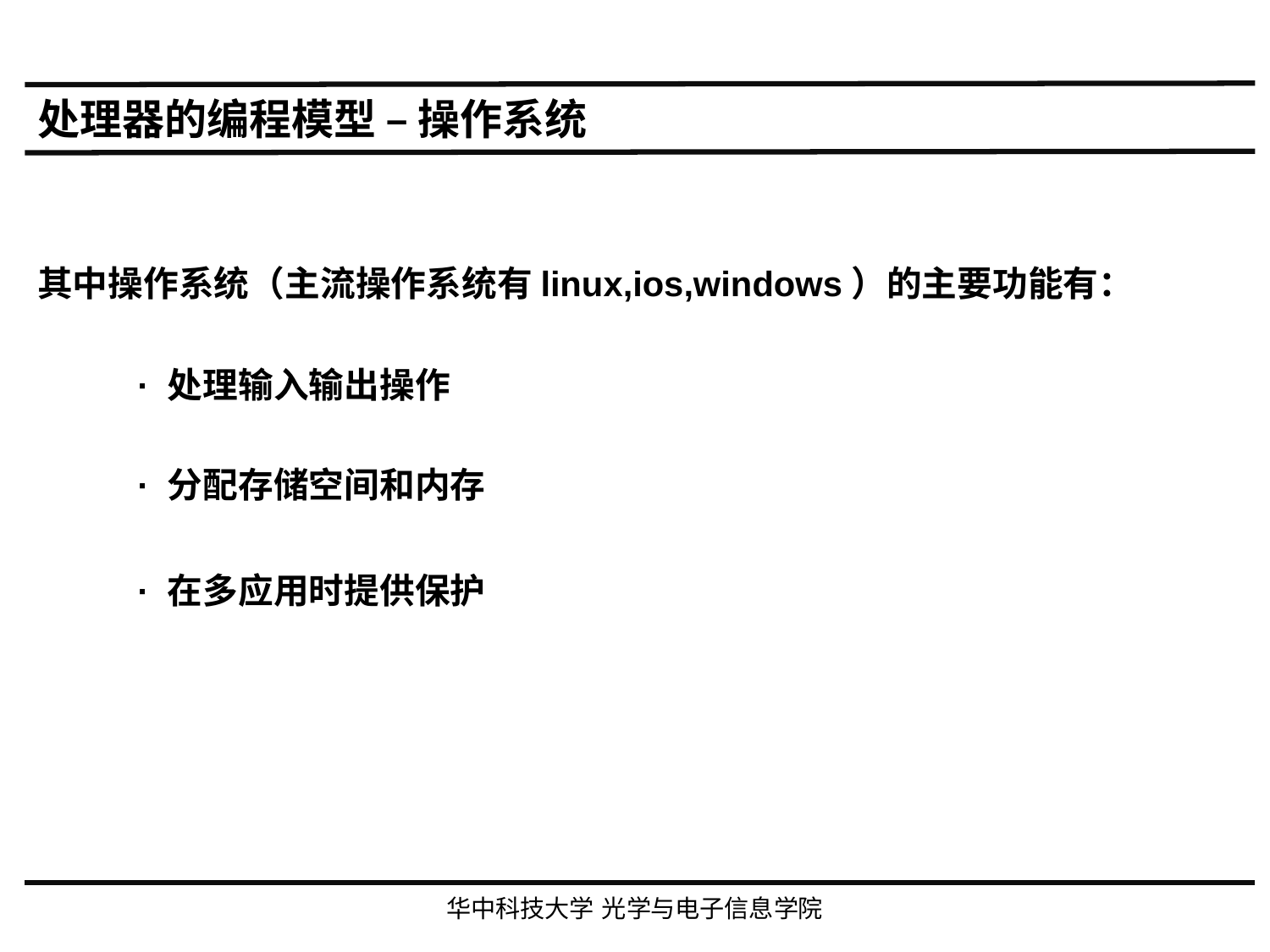

处理器的编程模型 – 操作系统
其中操作系统（主流操作系统有linux,ios,windows）的主要功能有：
· 处理输入输出操作
· 分配存储空间和内存
· 在多应用时提供保护
华中科技大学 光学与电子信息学院